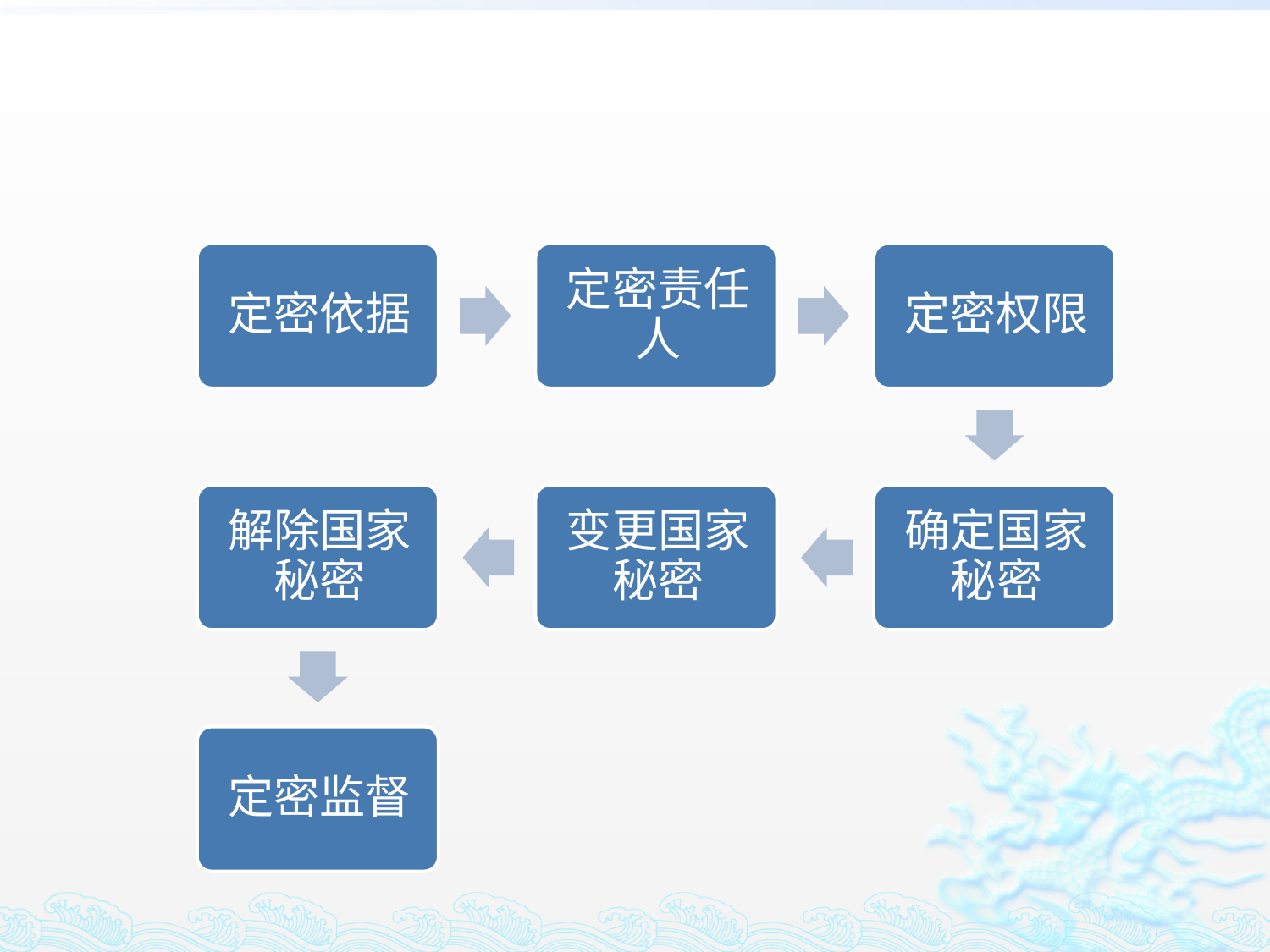

#

定密依据

定密责任人

定密权限

确定国家秘密

变更国家秘密

解除国家秘密

定密监督